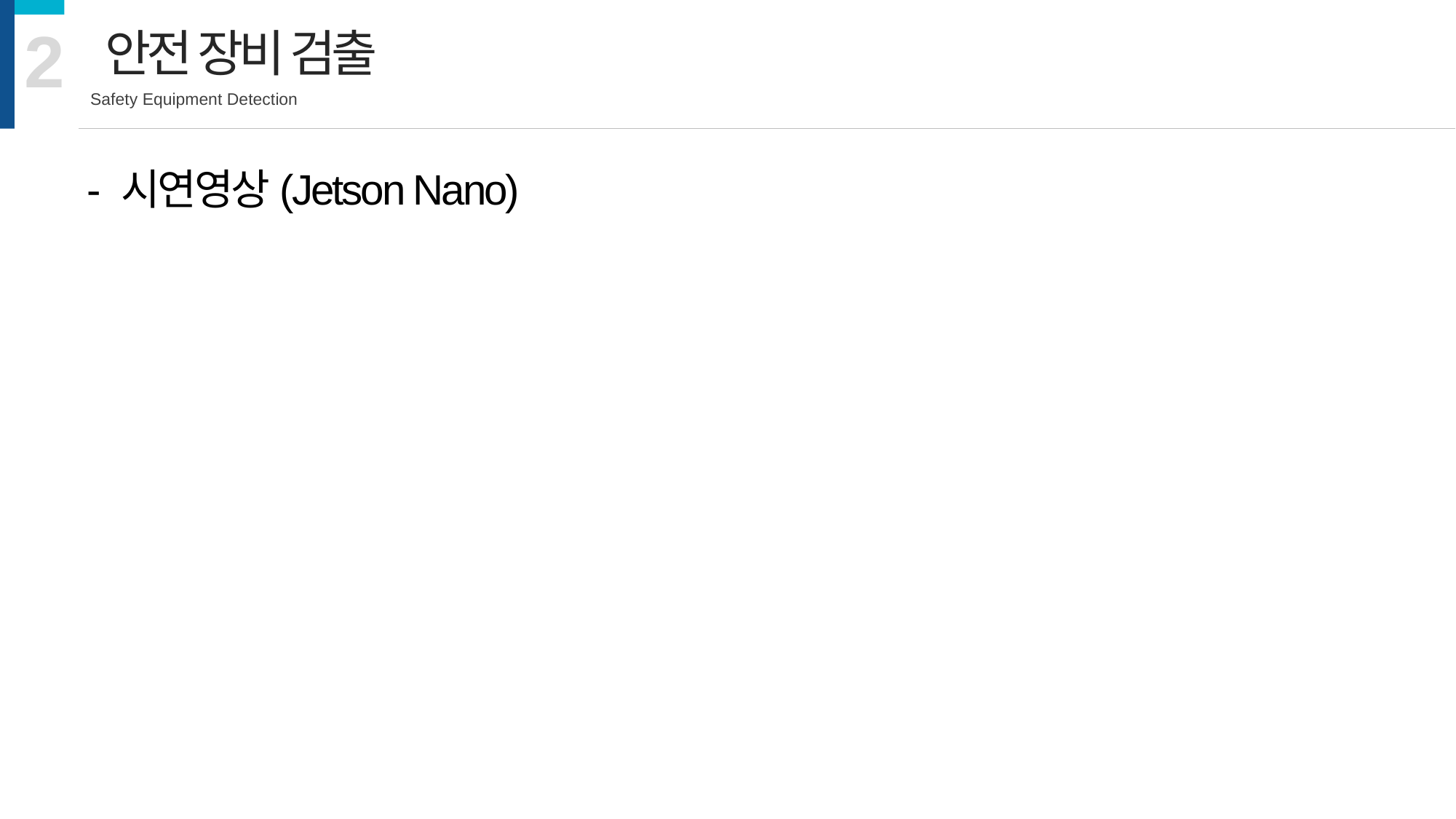

2
안전 장비 검출
Safety Equipment Detection
- 시연영상(Jetson Nano)